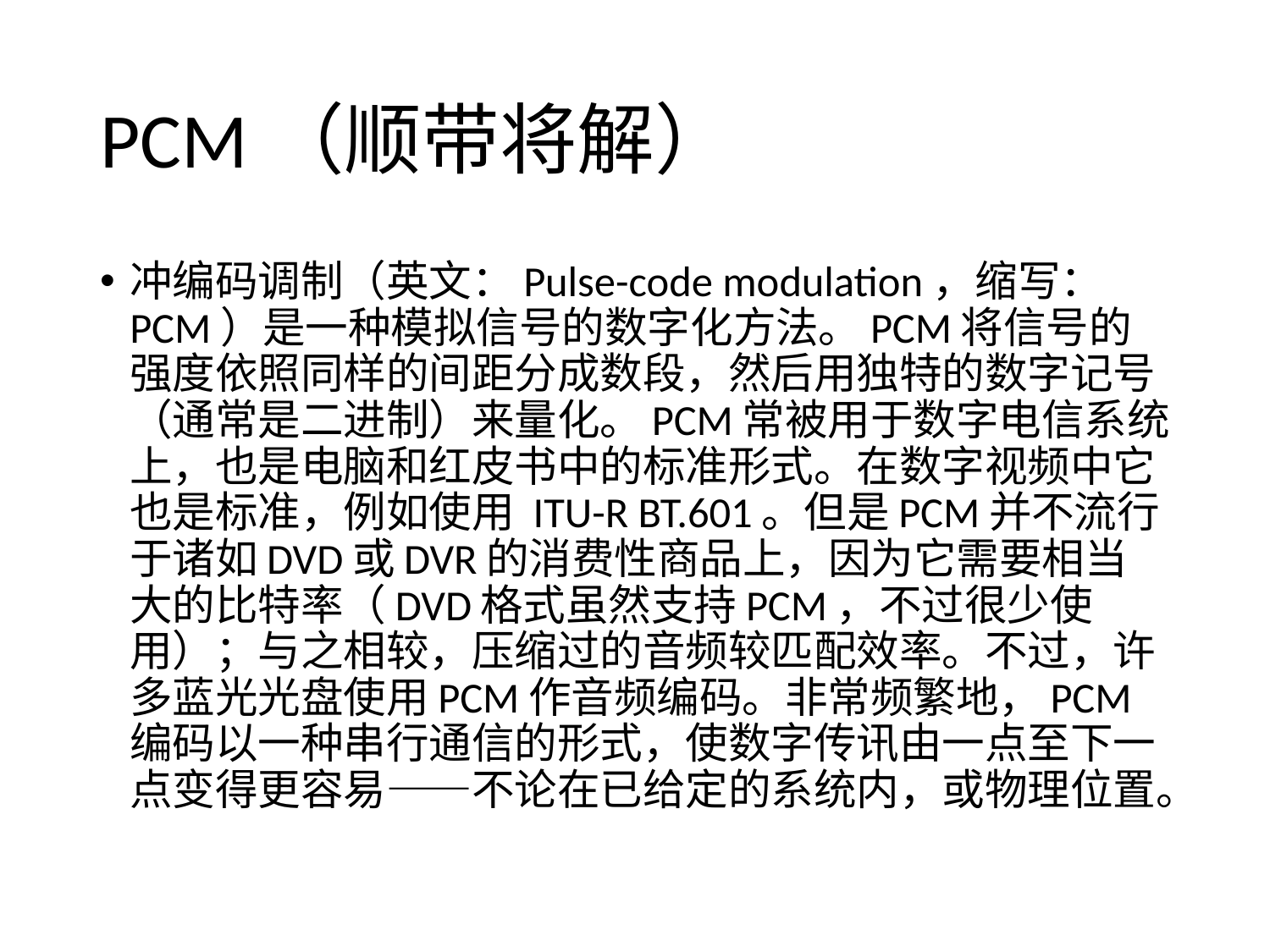

# PCM（顺带将解）
冲编码调制（英文：Pulse-code modulation，缩写：PCM）是一种模拟信号的数字化方法。PCM将信号的强度依照同样的间距分成数段，然后用独特的数字记号（通常是二进制）来量化。PCM常被用于数字电信系统上，也是电脑和红皮书中的标准形式。在数字视频中它也是标准，例如使用 ITU-R BT.601。但是PCM并不流行于诸如DVD或DVR的消费性商品上，因为它需要相当大的比特率（DVD格式虽然支持PCM，不过很少使用）；与之相较，压缩过的音频较匹配效率。不过，许多蓝光光盘使用PCM作音频编码。非常频繁地，PCM编码以一种串行通信的形式，使数字传讯由一点至下一点变得更容易——不论在已给定的系统内，或物理位置。